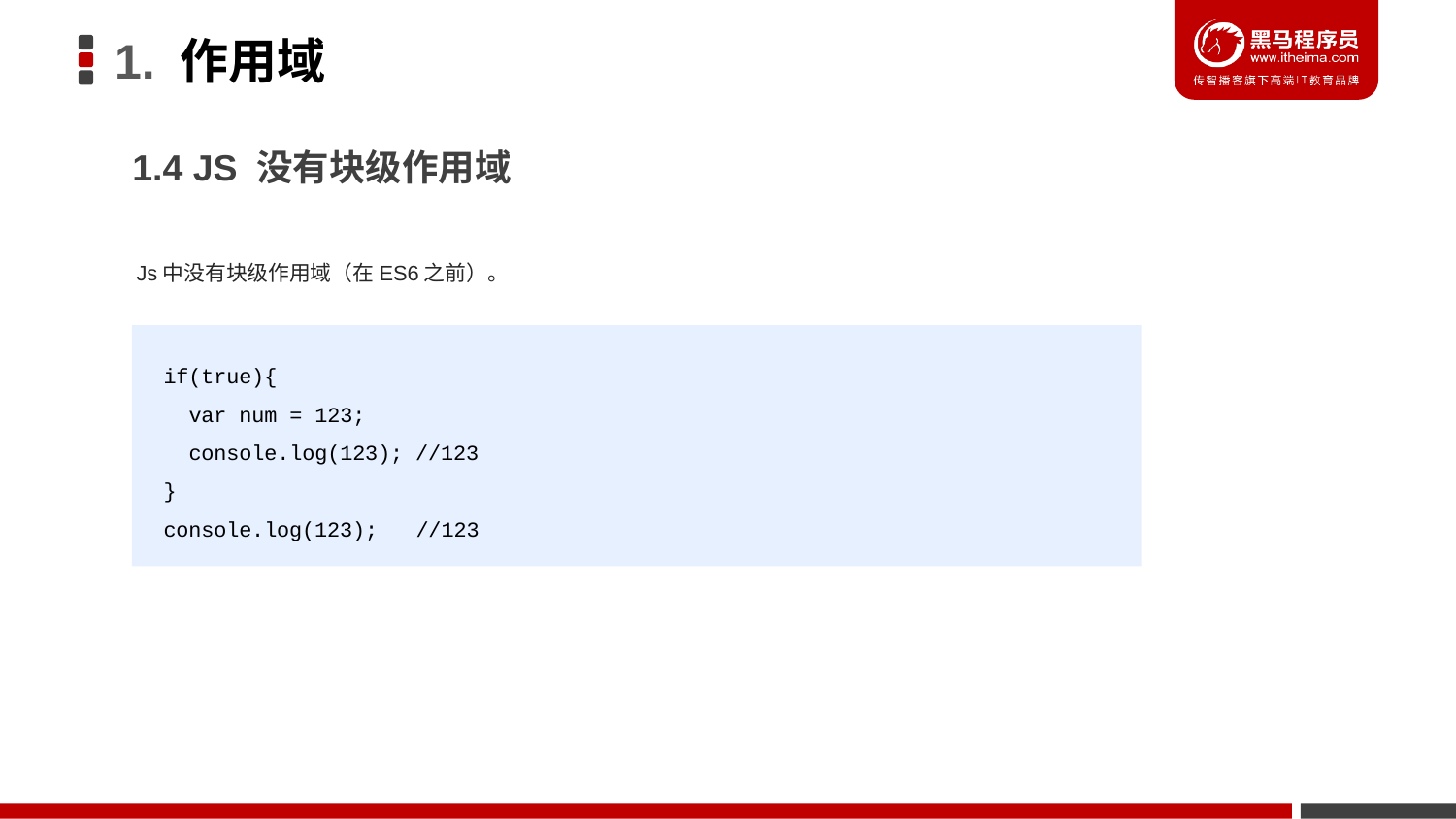

# 1. 作用域
1.4 JS 没有块级作用域
Js中没有块级作用域（在ES6之前）。
if(true){
  var num = 123;
  console.log(123); //123
}
console.log(123);   //123